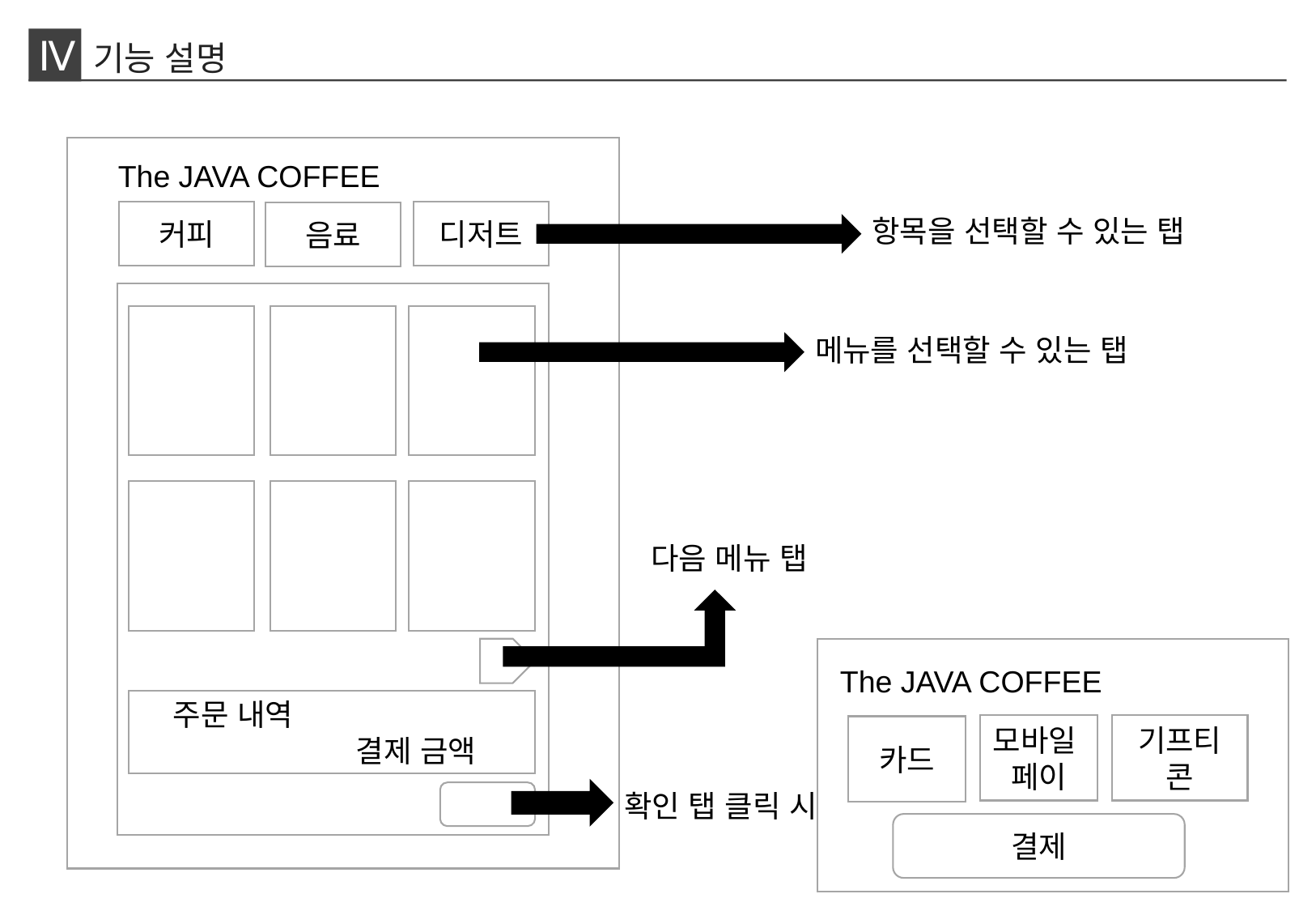

Ⅳ
기능 설명

The JAVA COFFEE
커피
디저트
음료
항목을 선택할 수 있는 탭

메뉴를 선택할 수 있는 탭

다음 메뉴 탭

The JAVA COFFEE
   주문 내역
                   결제 금액
기프티콘
모바일
페이
카드

확인 탭 클릭 시

결제